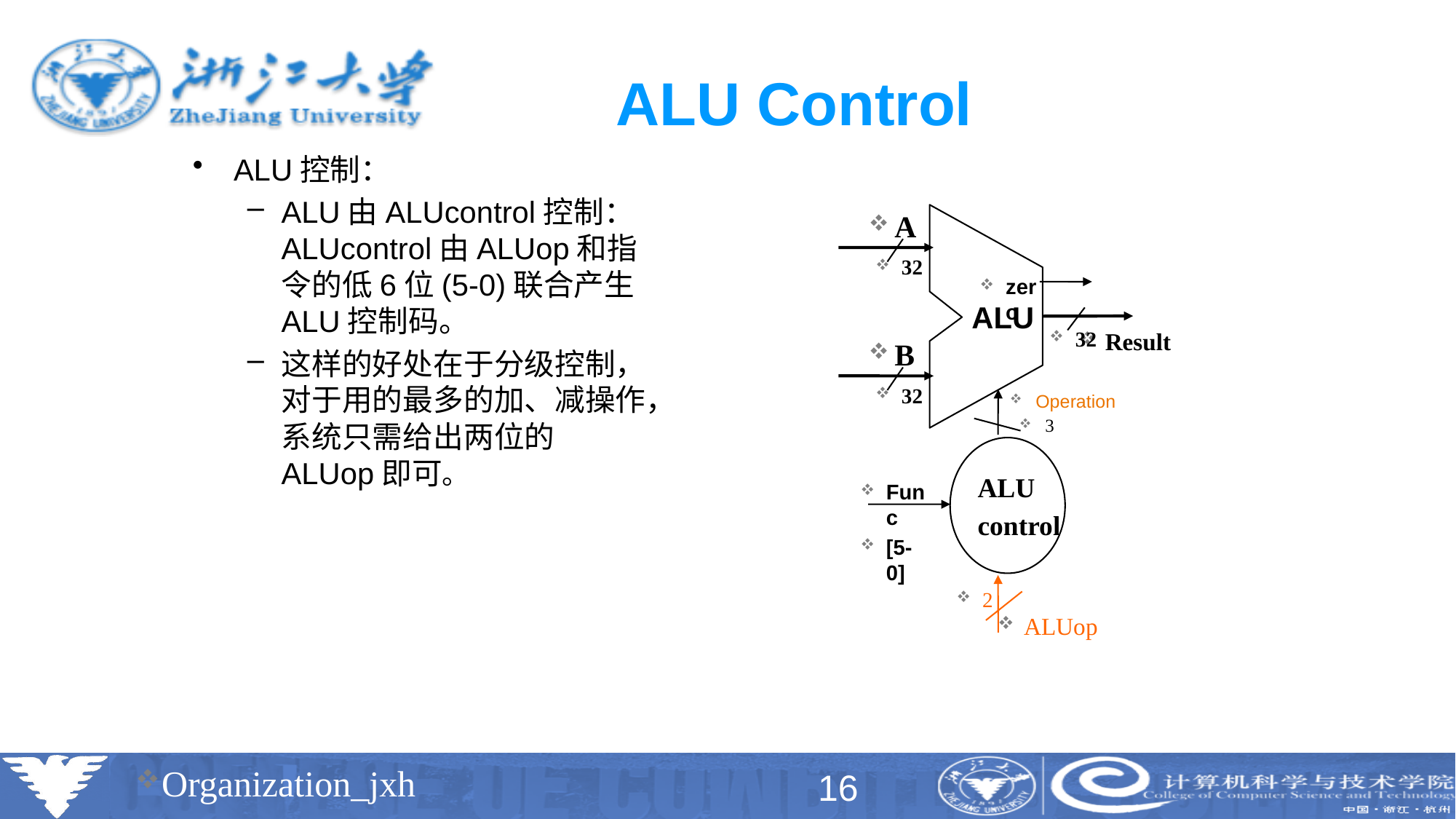

# ALU Control
ALU控制：
ALU由ALUcontrol控制：ALUcontrol由ALUop和指令的低6位(5-0)联合产生ALU控制码。
这样的好处在于分级控制，对于用的最多的加、减操作，系统只需给出两位的ALUop即可。

A

32
zero

ALU

32

Result
B

32

Operation
3

ALU
control
Func
[5-0]

2

ALUop